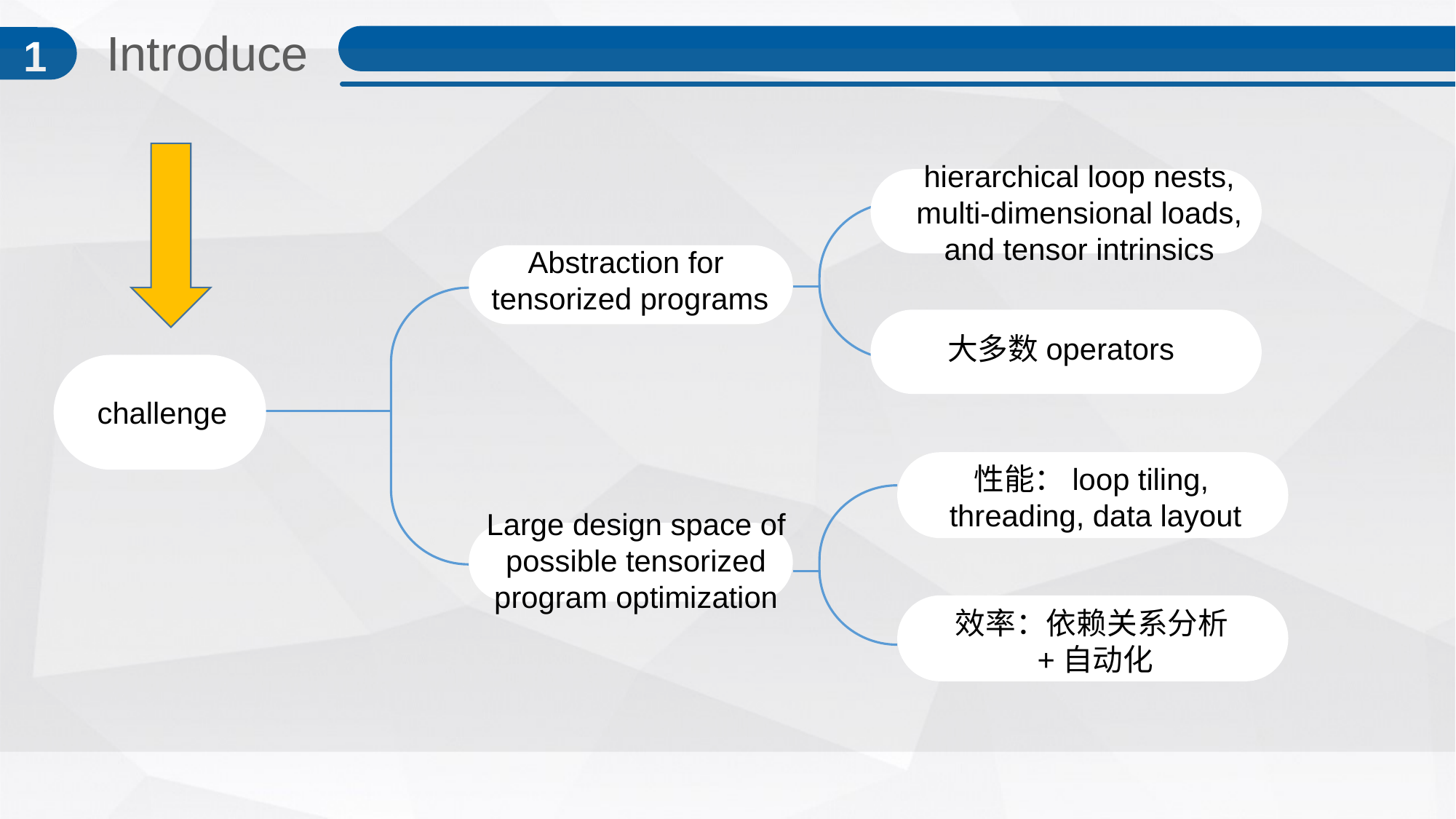

Introduce
1

Abstraction for
tensorized programs

Large design space of possible tensorized program optimization
hierarchical loop nests, multi-dimensional loads, and tensor intrinsics
大多数operators
text here.

challenge

性能：loop tiling,  threading, data layout

效率：依赖关系分析+自动化